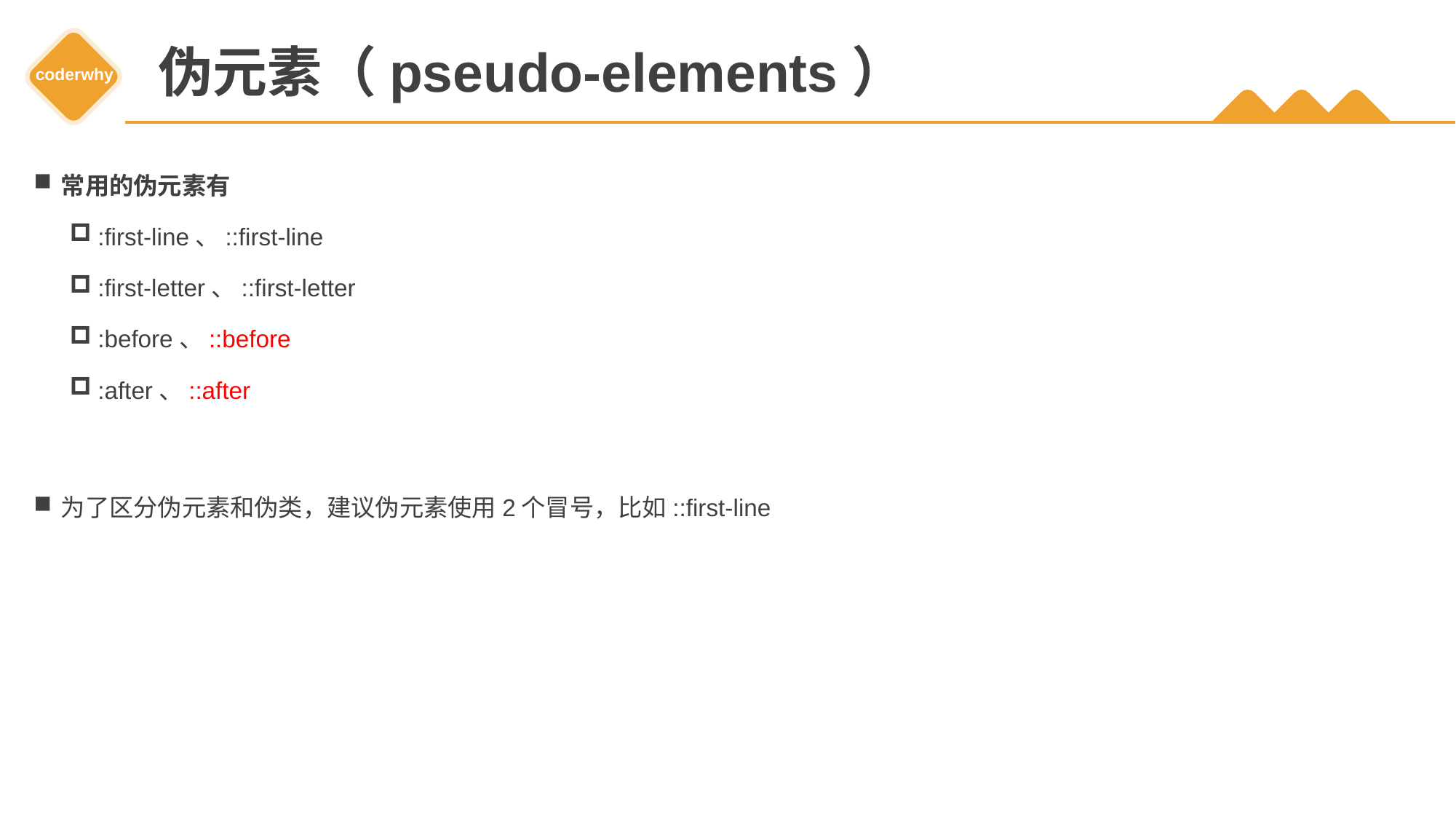

# 伪元素（pseudo-elements）
常用的伪元素有
:first-line、::first-line
:first-letter、::first-letter
:before、::before
:after、::after

为了区分伪元素和伪类，建议伪元素使用2个冒号，比如::first-line